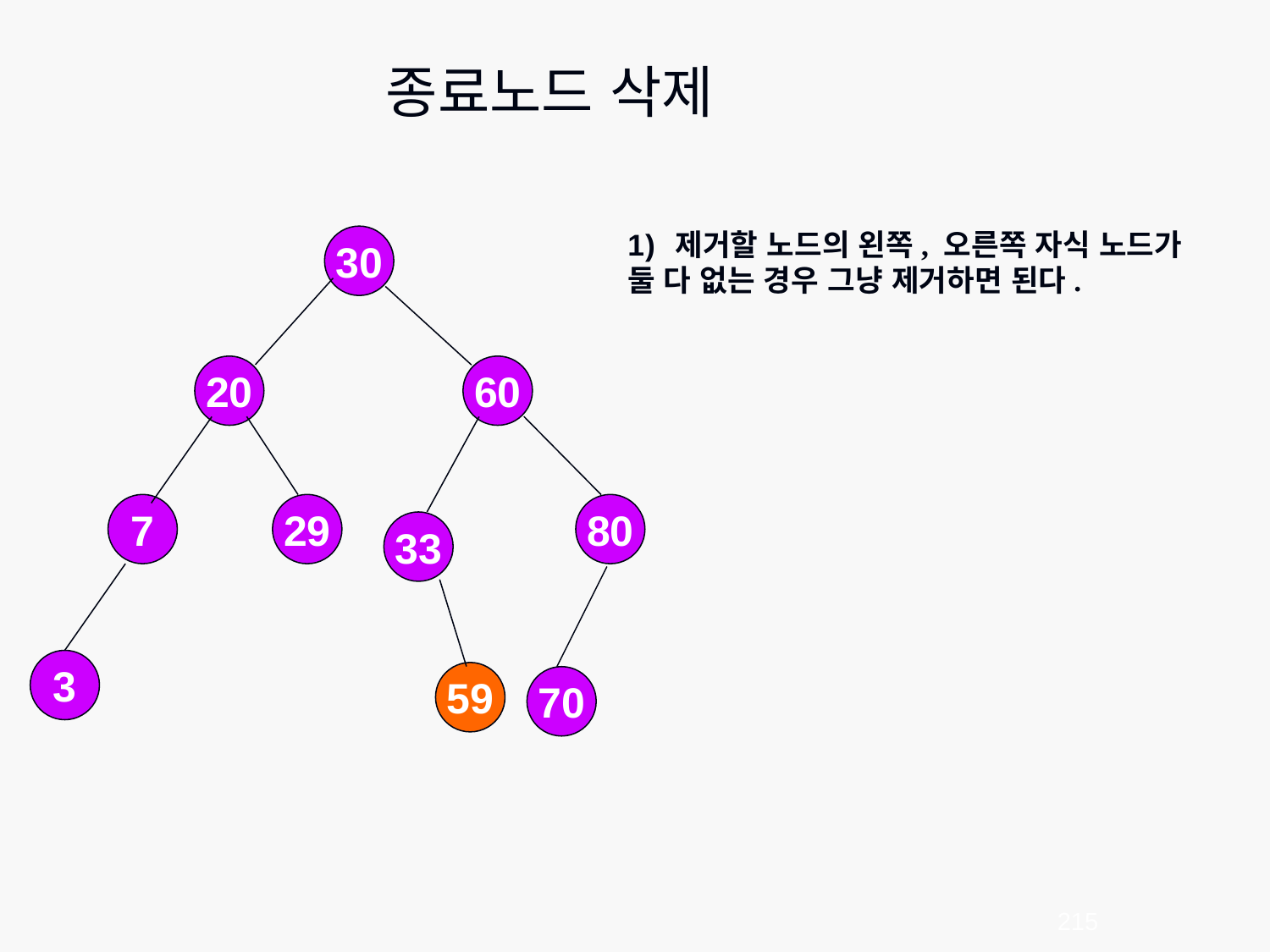

종료노드 삭제
제거할 노드의 왼쪽, 오른쪽 자식 노드가
둘 다 없는 경우 그냥 제거하면 된다.
30

20
60

7
29
80
33

3
59
70
215